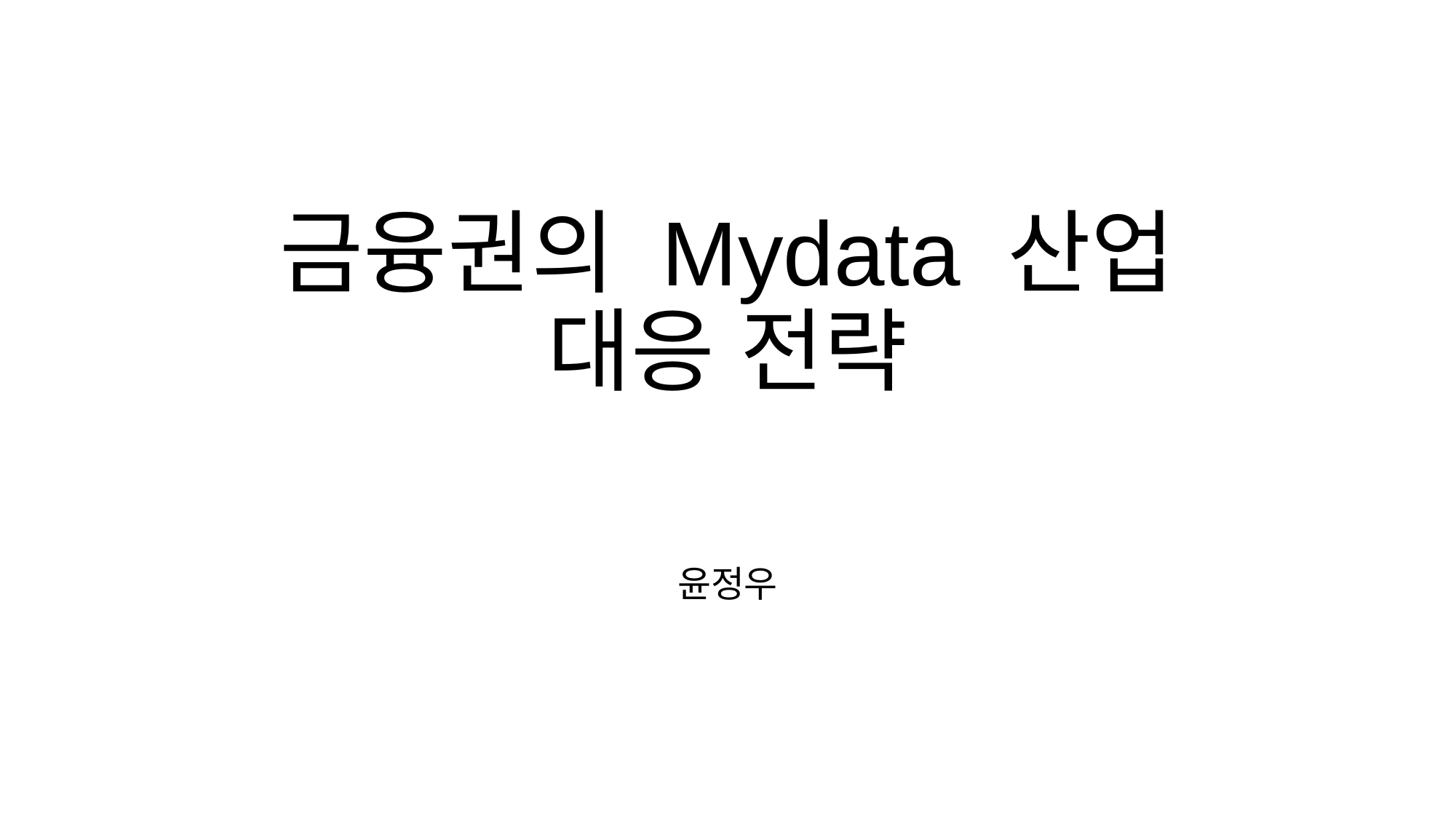

# 금융권의 Mydata 산업 대응 전략
윤정우